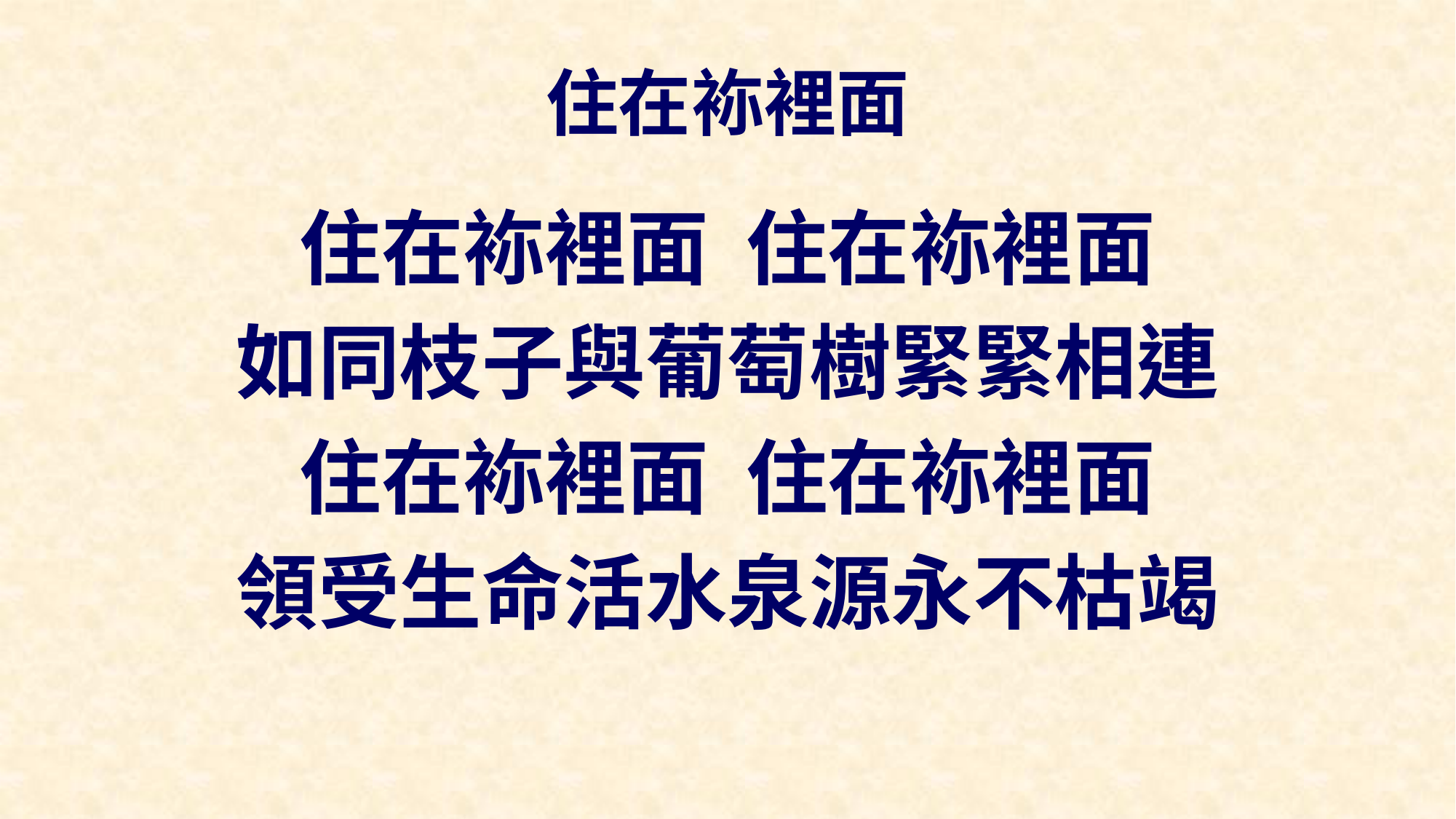

# 住在袮裡面
住在袮裡面  住在袮裡面
如同枝子與葡萄樹緊緊相連
住在袮裡面  住在袮裡面
領受生命活水泉源永不枯竭